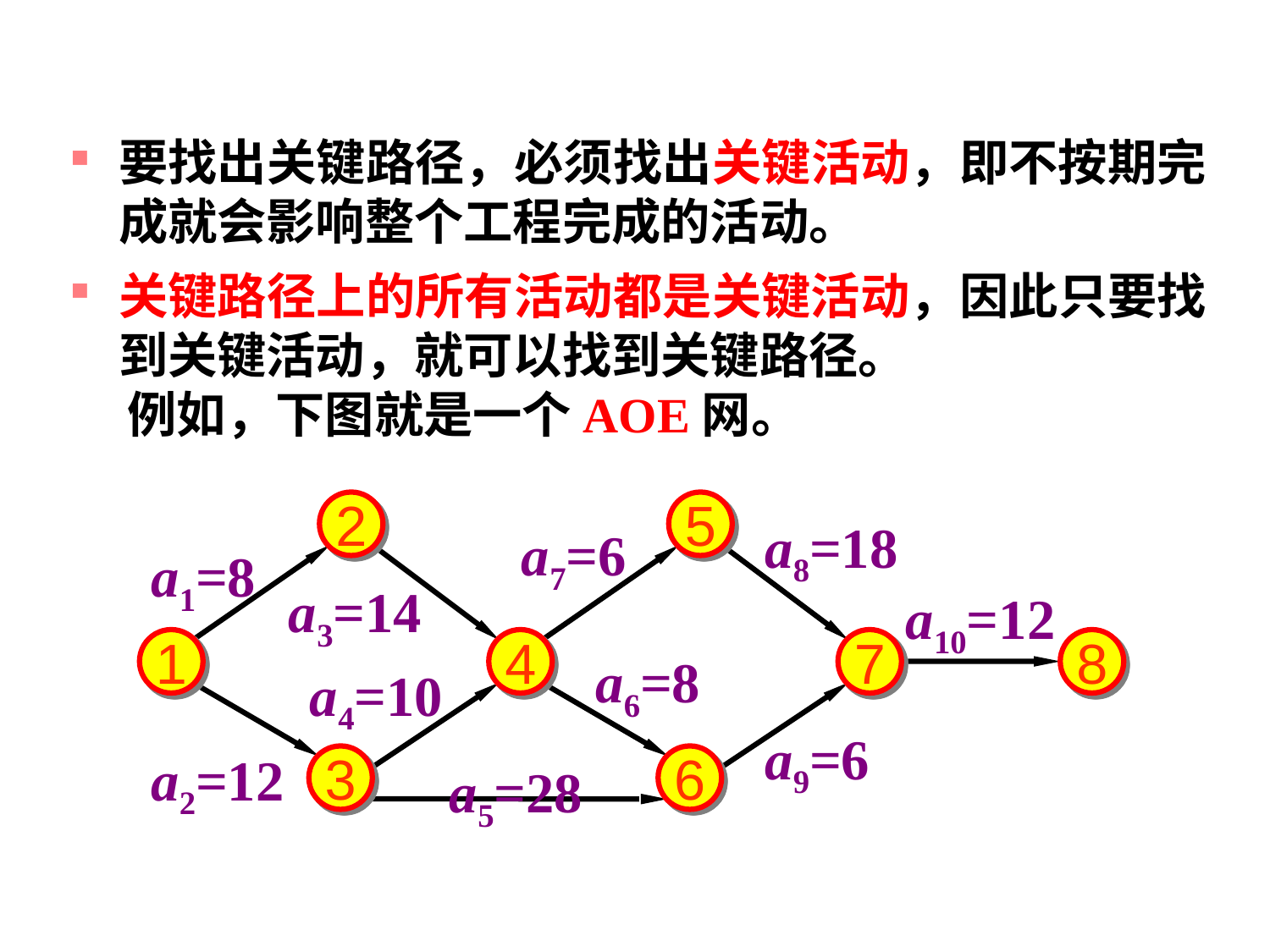

要找出关键路径，必须找出关键活动，即不按期完成就会影响整个工程完成的活动。
关键路径上的所有活动都是关键活动，因此只要找到关键活动，就可以找到关键路径。
    例如，下图就是一个AOE网。
2
5
a8=18
a7=6
a1=8

a3=14
a10=12
1
4
7
8
a6=8
a4=10

a9=6
a2=12
3
6
a5=28
194